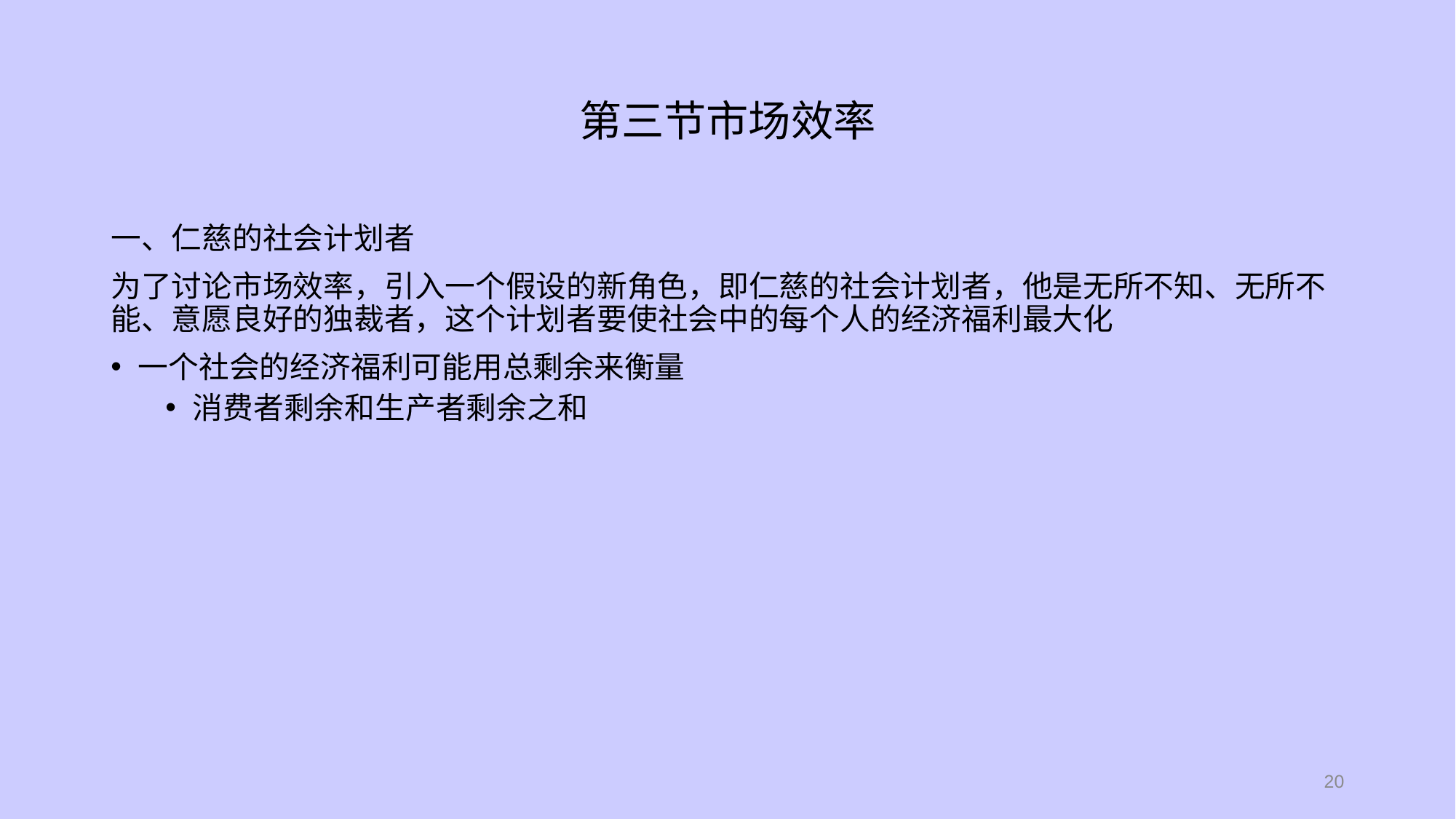

# 第三节市场效率
一、仁慈的社会计划者
为了讨论市场效率，引入一个假设的新角色，即仁慈的社会计划者，他是无所不知、无所不能、意愿良好的独裁者，这个计划者要使社会中的每个人的经济福利最大化
一个社会的经济福利可能用总剩余来衡量
消费者剩余和生产者剩余之和

20